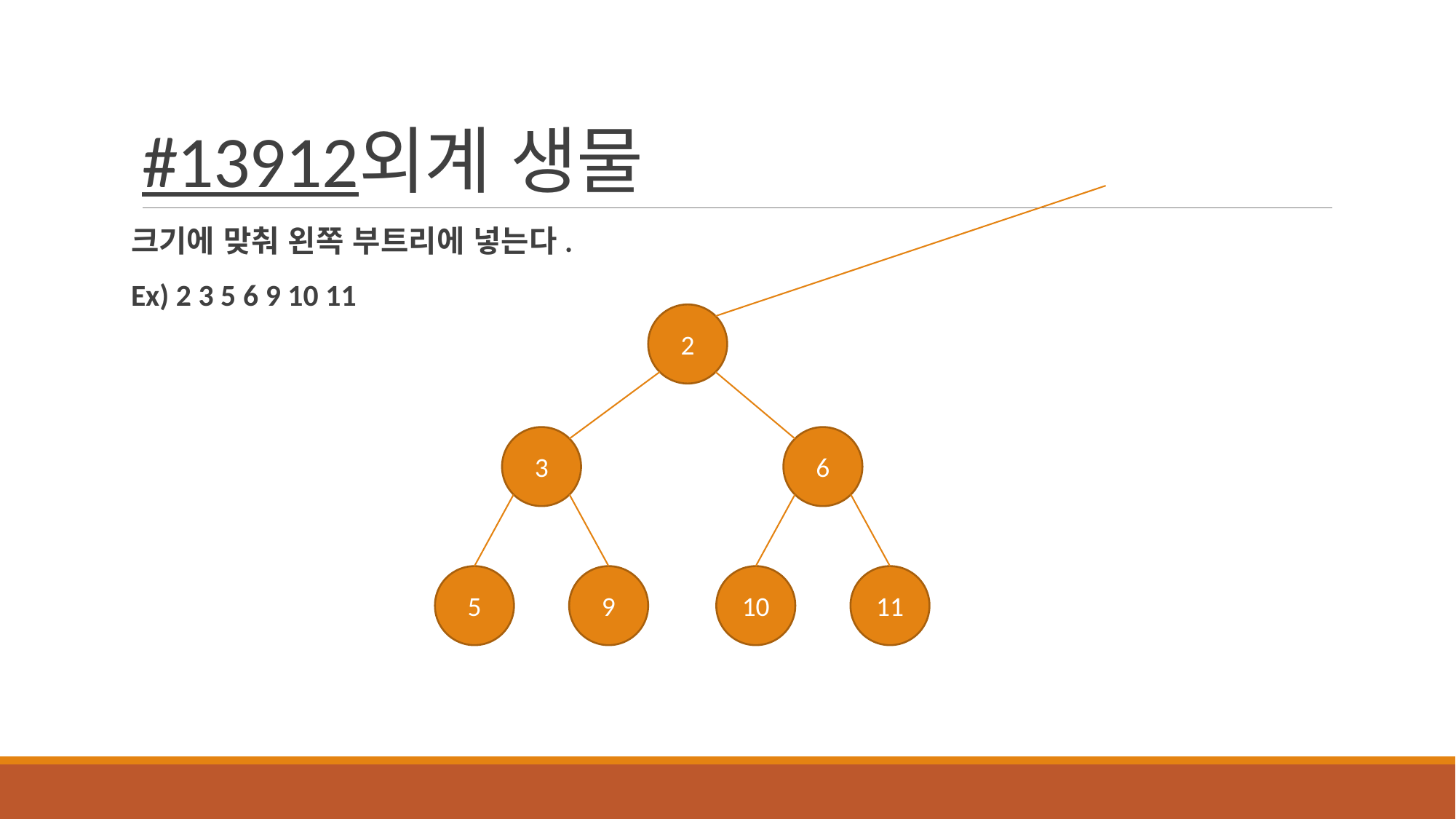

# #13912외계 생물
크기에 맞춰 왼쪽 부트리에 넣는다.
Ex) 2 3 5 6 9 10 11
2
3
6
9
11
5
10